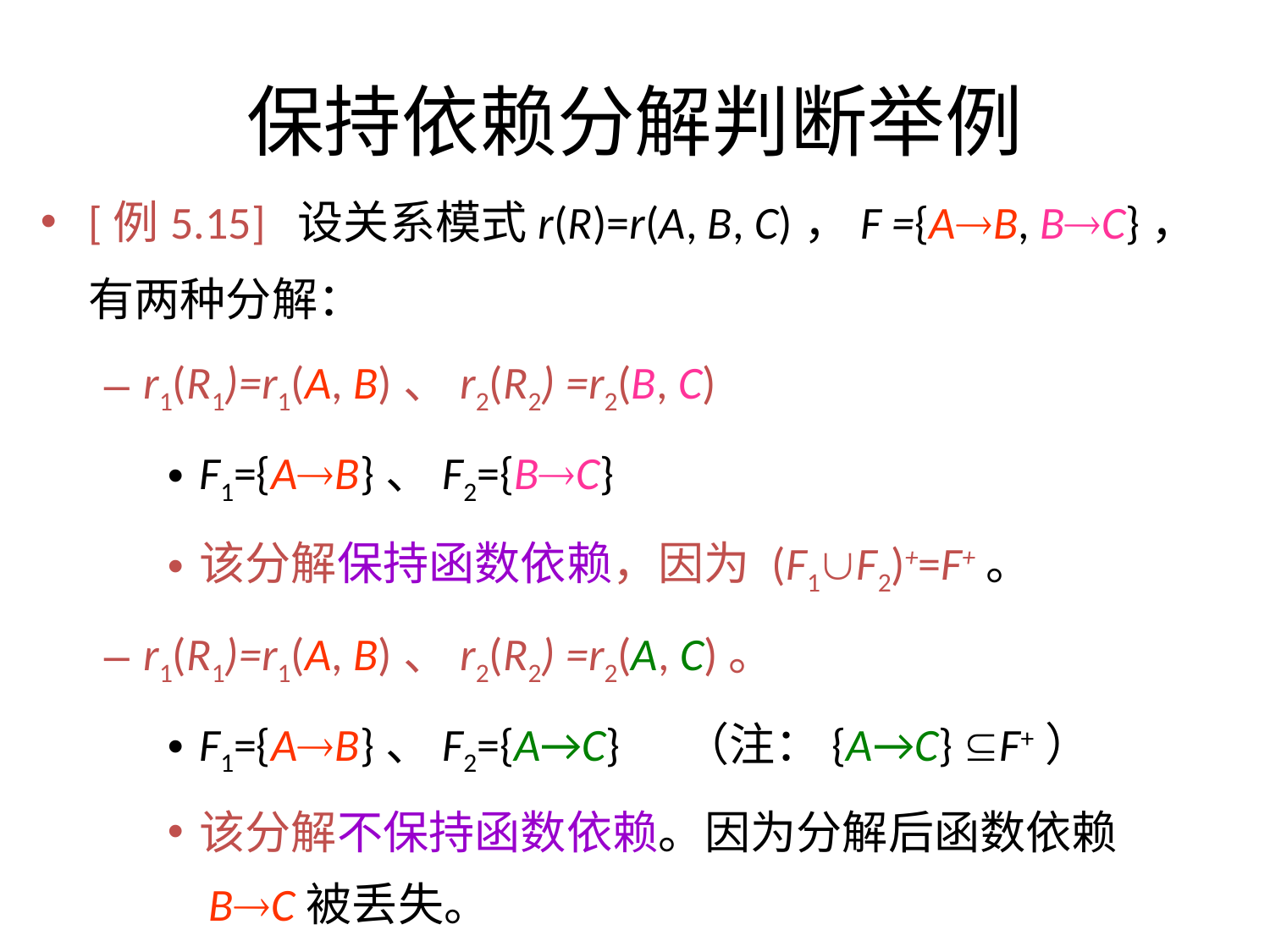

# 保持依赖分解判断举例
[例5.15]  设关系模式r(R)=r(A, B, C)，F ={A→B, B→C}，有两种分解：
r1(R1)=r1(A, B)、r2(R2) =r2(B, C)
F1={A→B}、F2={B→C}
该分解保持函数依赖，因为 (F1∪F2)+=F+。
r1(R1)=r1(A, B)、r2(R2) =r2(A, C)。
F1={A→B}、F2={A→C}     （注：{A→C} ⊆F+）
该分解不保持函数依赖。因为分解后函数依赖
    B→C被丢失。